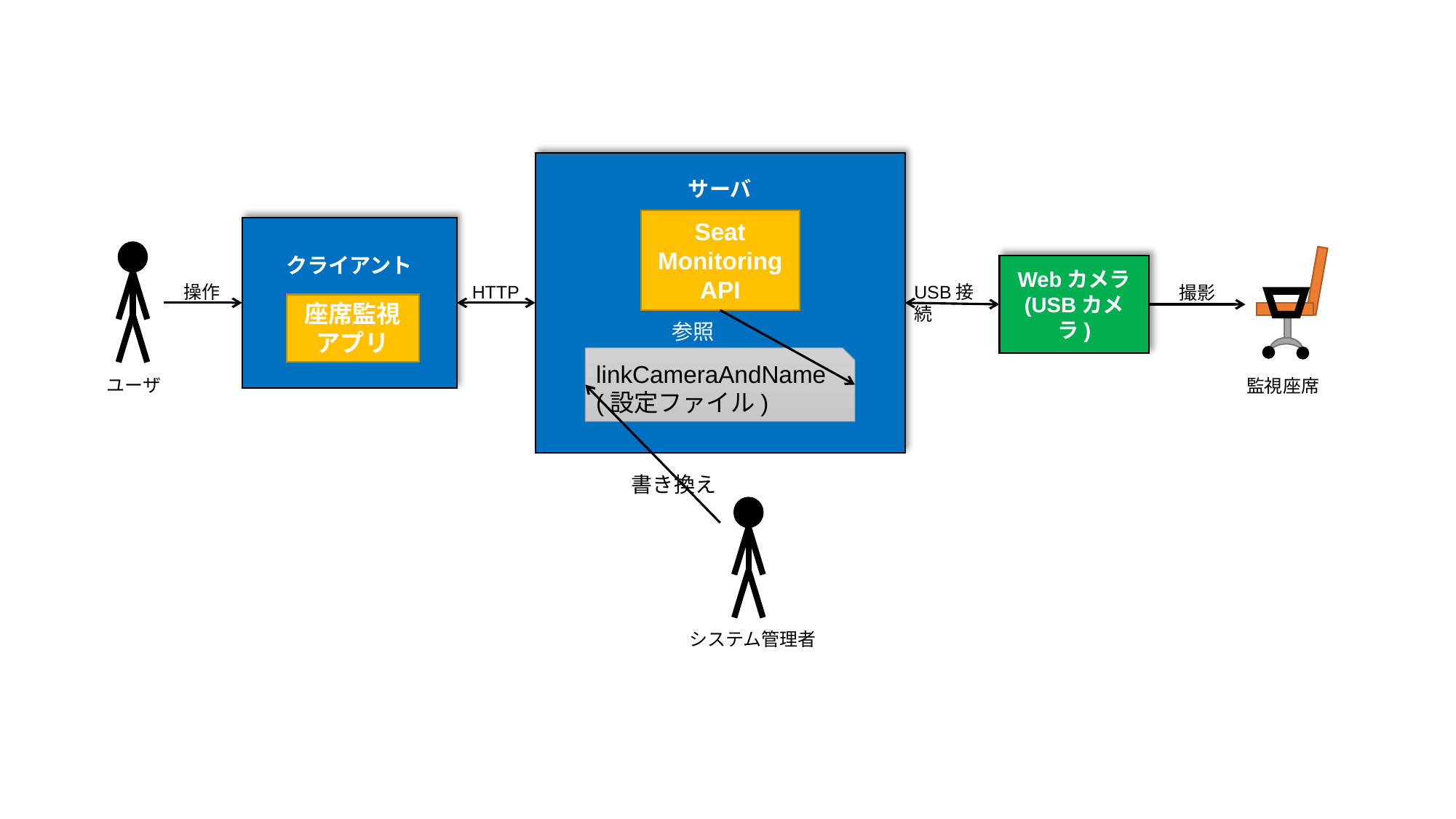

サーバ

Seat Monitoring API
クライアント

Webカメラ
(USBカメラ)
操作
HTTP
USB接続
撮影
座席監視アプリ
参照
linkCameraAndName
(設定ファイル)
ユーザ
監視座席
書き換え

システム管理者